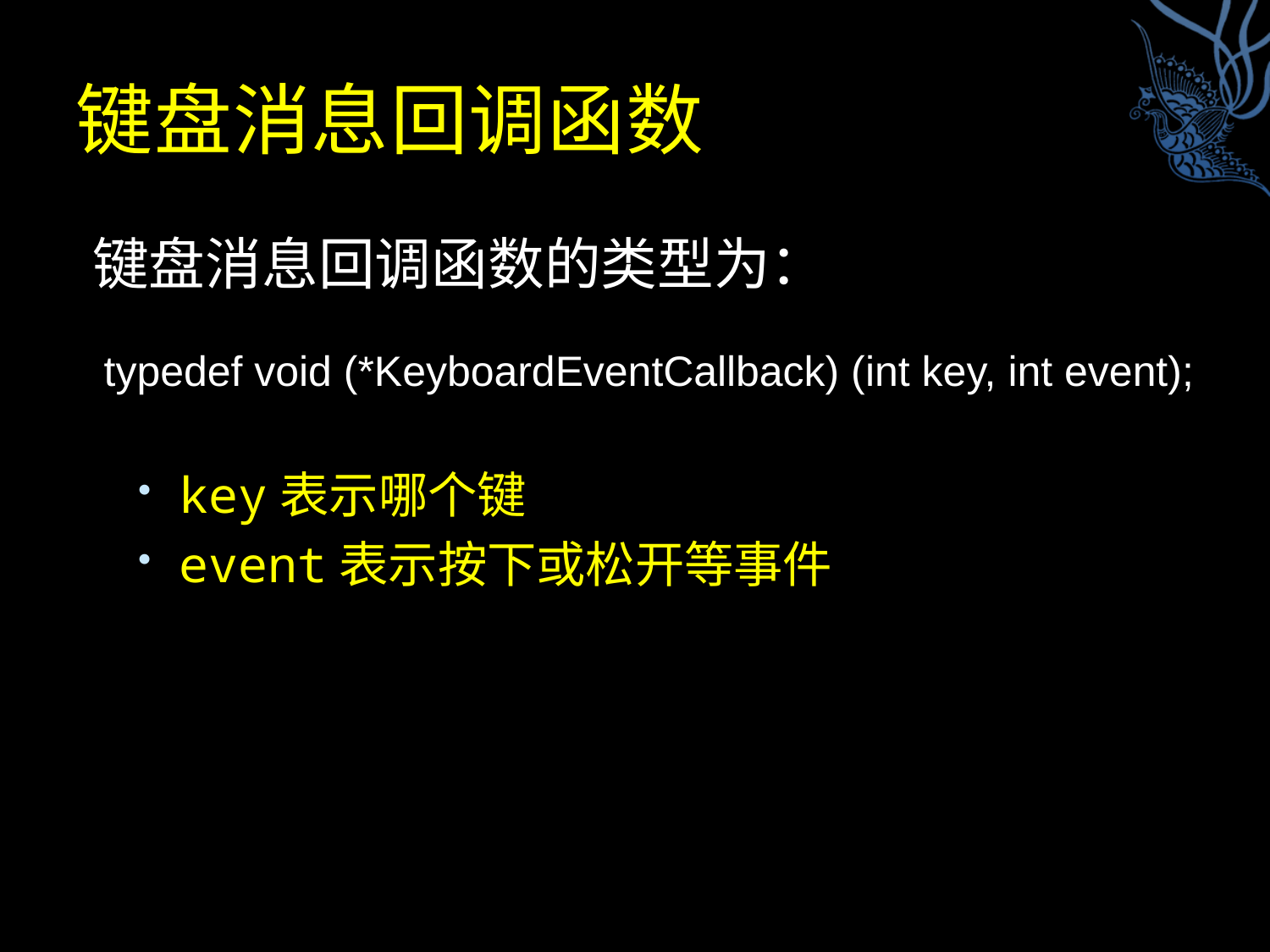

# 键盘消息回调函数
键盘消息回调函数的类型为：

key表示哪个键
event表示按下或松开等事件

typedef void (*KeyboardEventCallback) (int key, int event);